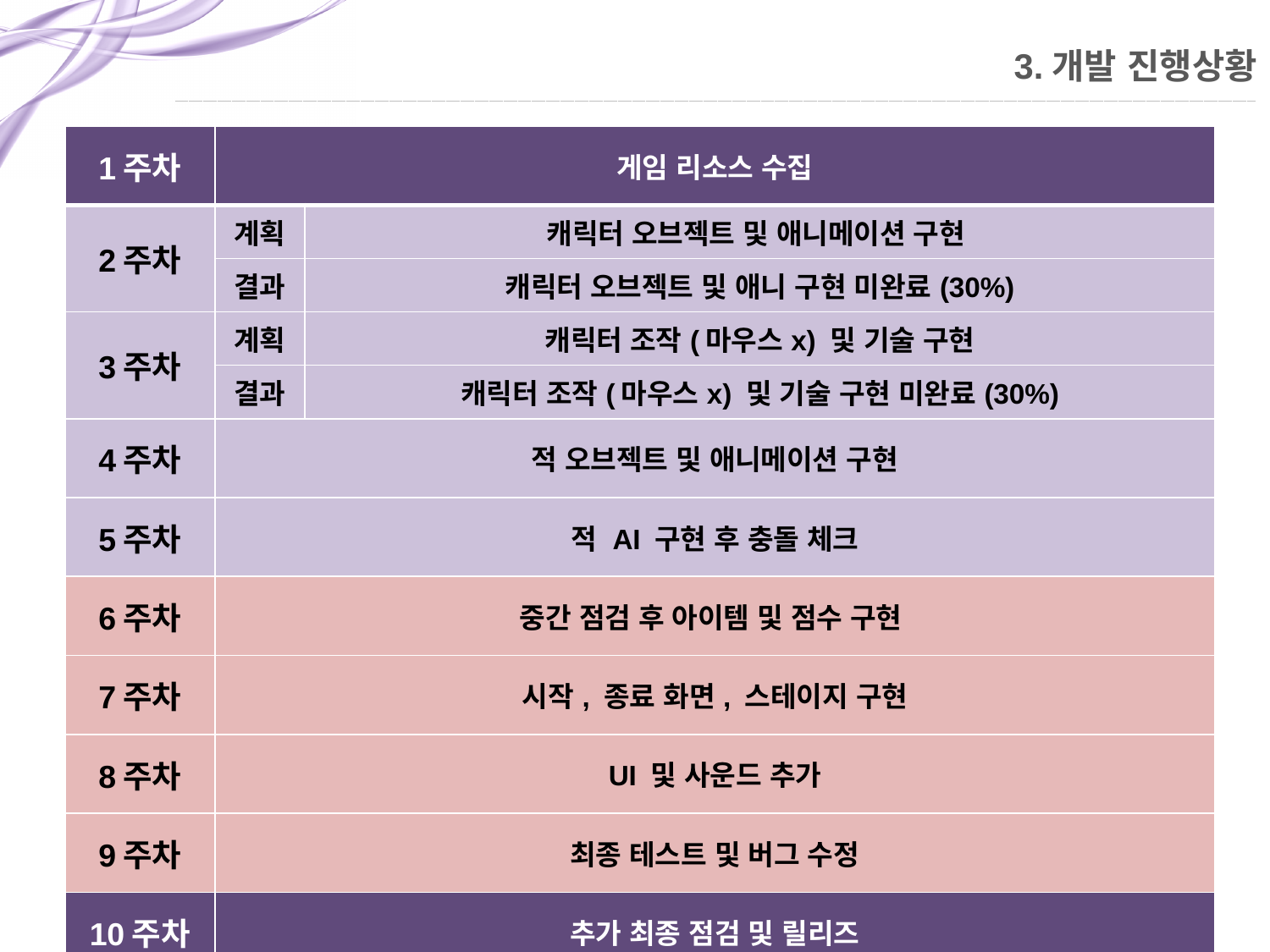

# 3.개발 진행상황
| 1주차 | 게임 리소스 수집 |  |
| --- | --- | --- |
| 2주차 | 계획 | 캐릭터 오브젝트 및 애니메이션 구현 |
|  | 결과 | 캐릭터 오브젝트 및 애니 구현 미완료(30%) |
| 3주차 | 계획 | 캐릭터 조작(마우스x) 및 기술 구현 |
|  | 결과 | 캐릭터 조작(마우스x) 및 기술 구현 미완료(30%) |
| 4주차 | 적 오브젝트 및 애니메이션 구현 |  |
| 5주차 | 적 AI 구현 후 충돌 체크 |  |
| 6주차 | 중간 점검 후 아이템 및 점수 구현 |  |
| 7주차 | 시작, 종료 화면, 스테이지 구현 |  |
| 8주차 | UI 및 사운드 추가 |  |
| 9주차 | 최종 테스트 및 버그 수정 |  |
| 10주차 | 추가 최종 점검 및 릴리즈 |  |